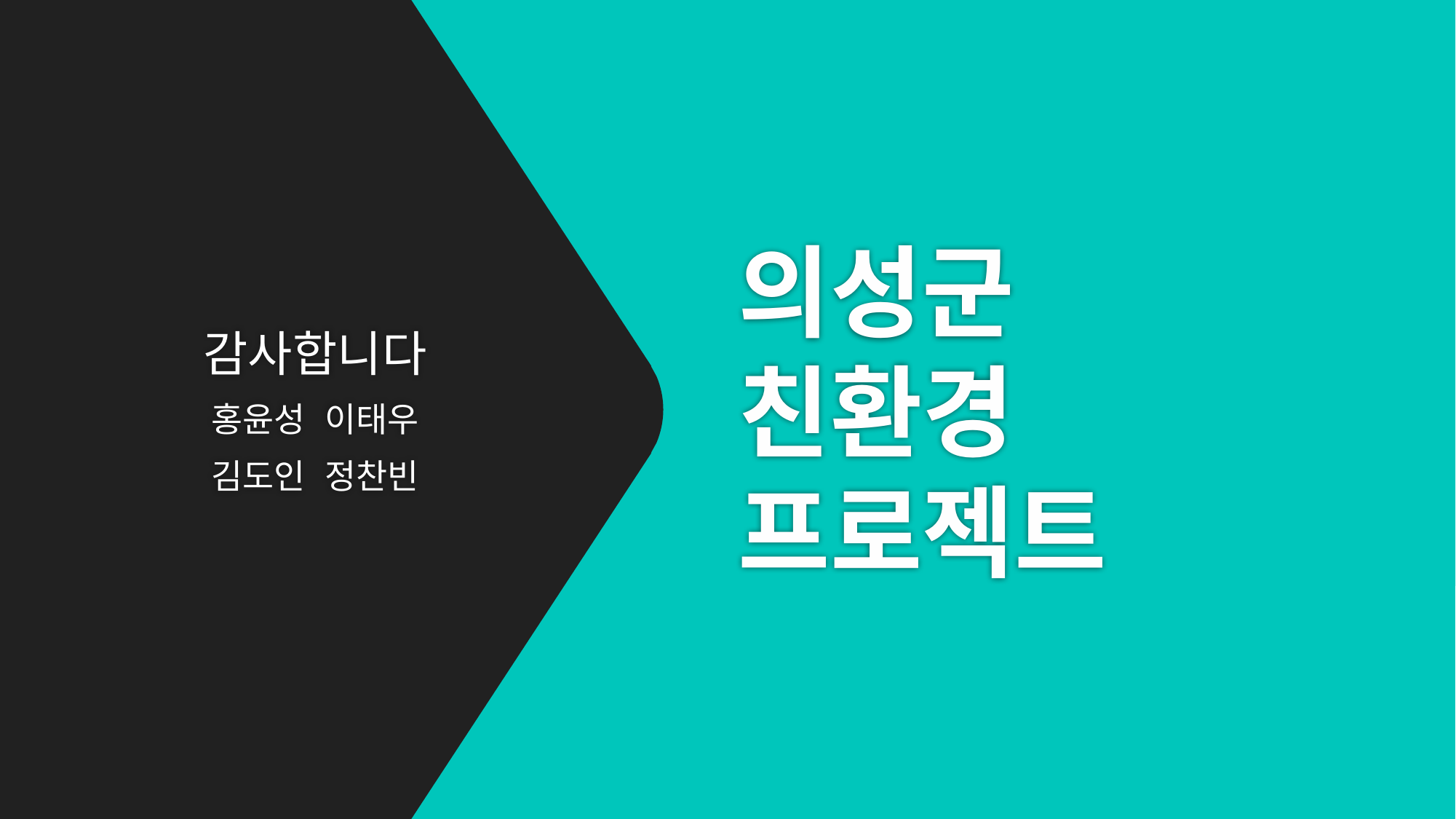

# 의성군 친환경 프로젝트
감사합니다
홍윤성  이태우
김도인  정찬빈